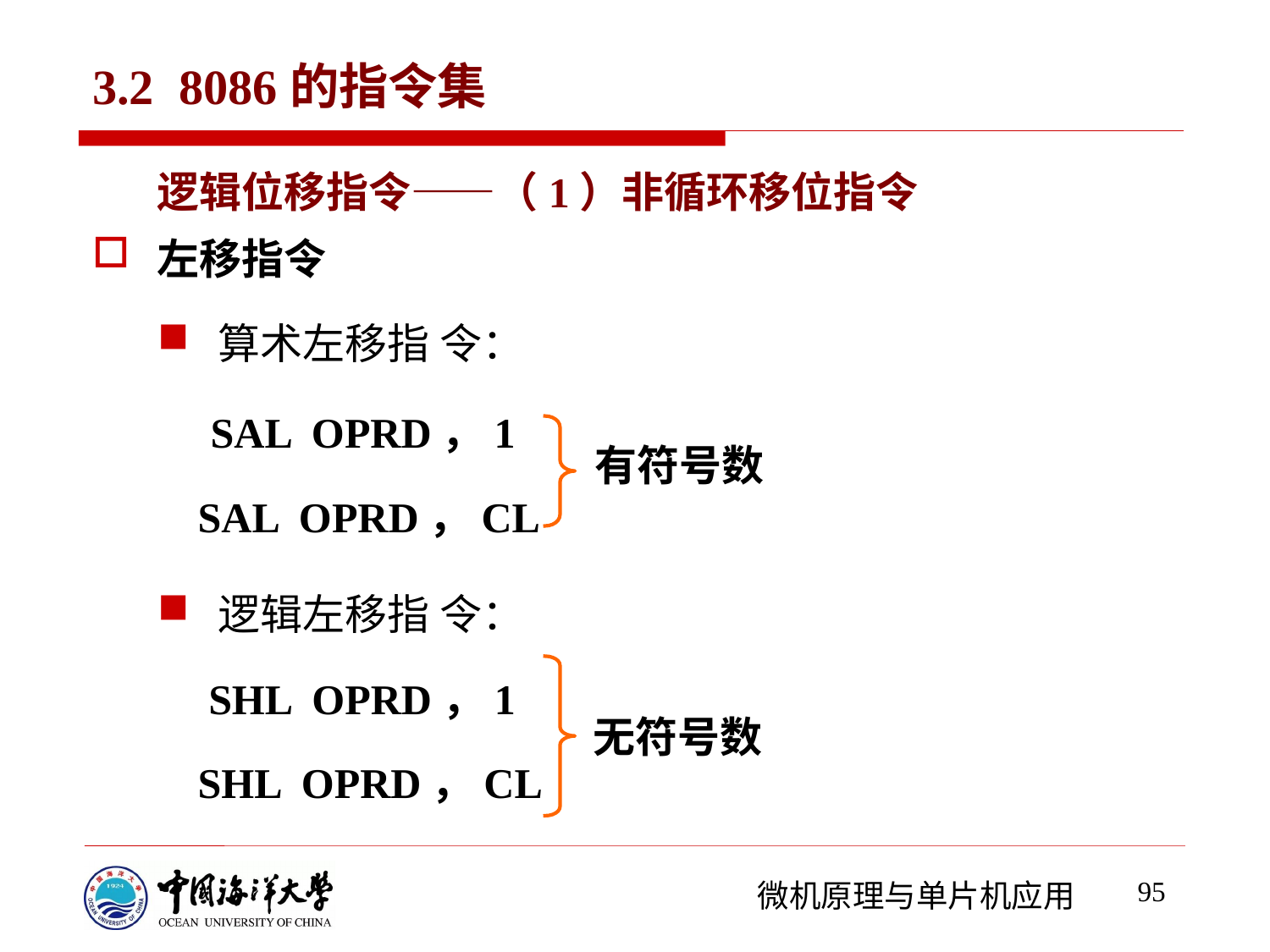

# 3.2  8086的指令集
逻辑位移指令——（1）非循环移位指令
左移指令
算术左移指 令：
          SAL  OPRD，1
          SAL  OPRD，CL
逻辑左移指 令：
           SHL  OPRD，1
          SHL  OPRD，CL

有符号数

无符号数
95